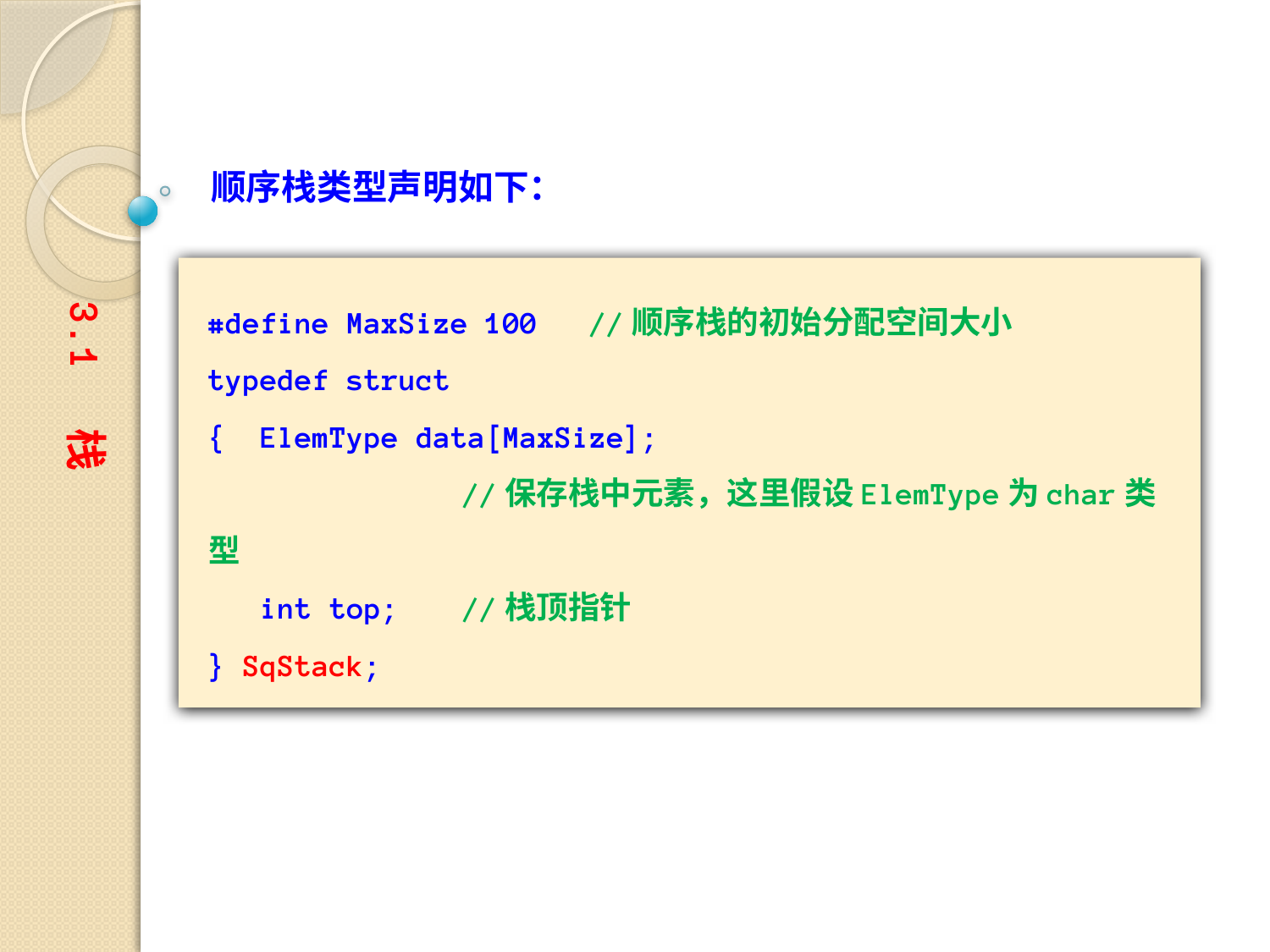

顺序栈类型声明如下：
#define MaxSize 100	//顺序栈的初始分配空间大小
typedef struct
{  ElemType data[MaxSize];
		//保存栈中元素，这里假设ElemType为char类型
   int top;	//栈顶指针
} SqStack;
3.1  栈